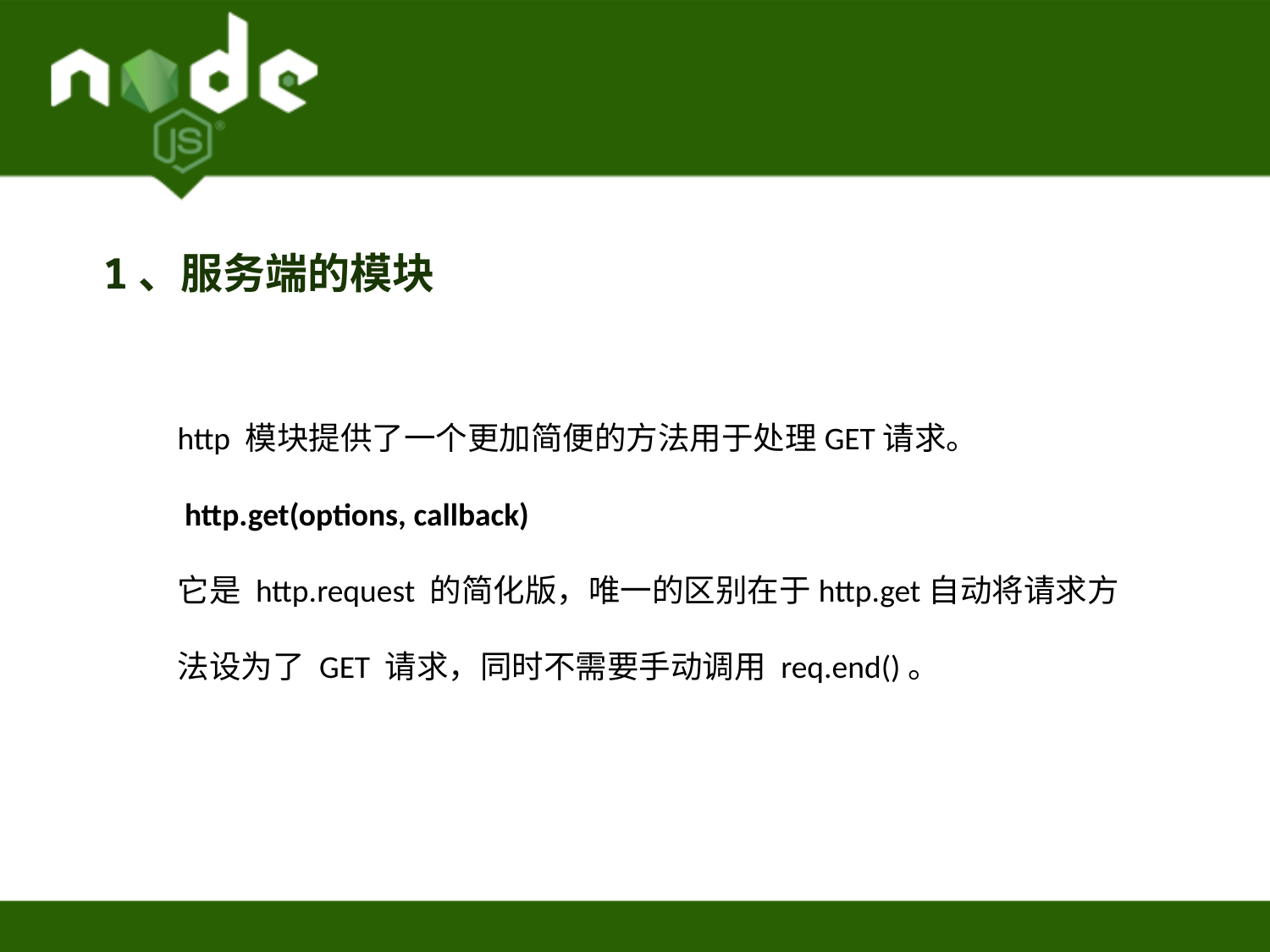

1、服务端的模块
http 模块提供了一个更加简便的方法用于处理GET请求。
 http.get(options, callback)
它是 http.request 的简化版，唯一的区别在于http.get自动将请求方法设为了 GET 请求，同时不需要手动调用 req.end()。